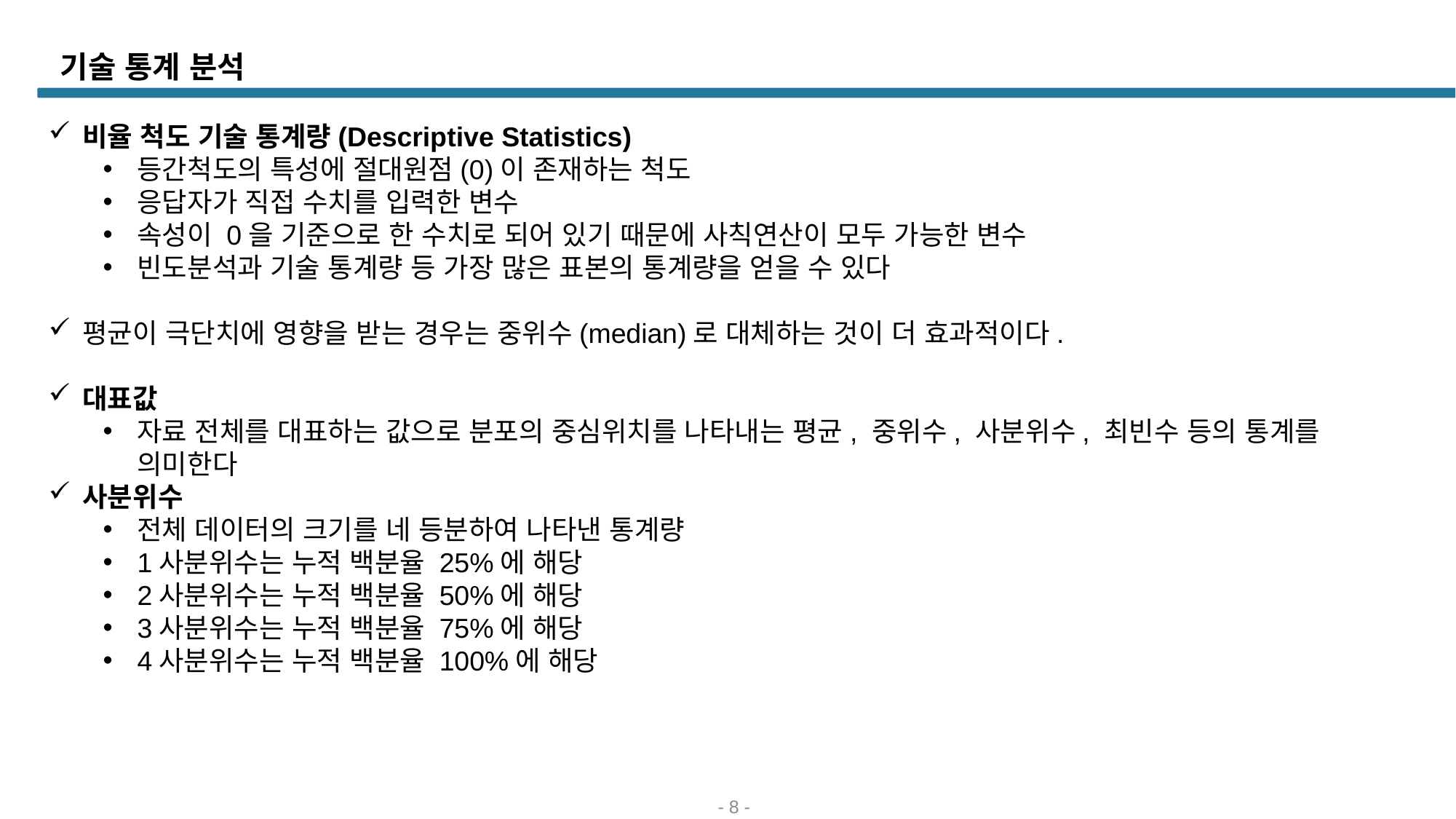

# 기술 통계 분석
비율 척도 기술 통계량(Descriptive Statistics)
등간척도의 특성에 절대원점(0)이 존재하는 척도
응답자가 직접 수치를 입력한 변수
속성이 0을 기준으로 한 수치로 되어 있기 때문에 사칙연산이 모두 가능한 변수
빈도분석과 기술 통계량 등 가장 많은 표본의 통계량을 얻을 수 있다

평균이 극단치에 영향을 받는 경우는 중위수(median)로 대체하는 것이 더 효과적이다.

대표값
자료 전체를 대표하는 값으로 분포의 중심위치를 나타내는 평균, 중위수, 사분위수, 최빈수 등의 통계를 의미한다
사분위수
전체 데이터의 크기를 네 등분하여 나타낸 통계량
1사분위수는 누적 백분율 25%에 해당
2사분위수는 누적 백분율 50%에 해당
3사분위수는 누적 백분율 75%에 해당
4사분위수는 누적 백분율 100%에 해당

- 8 -